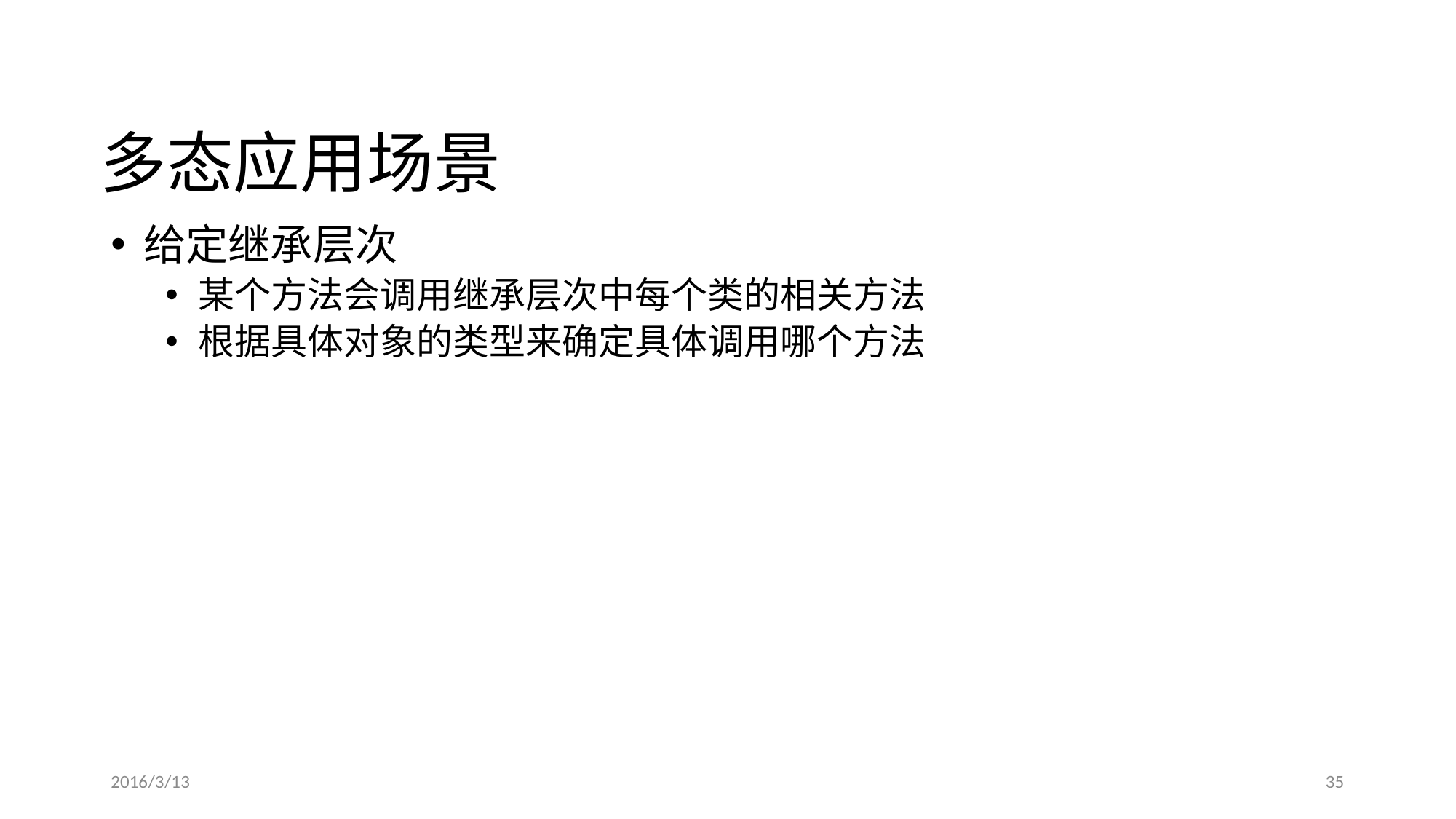

# 多态应用场景
给定继承层次
某个方法会调用继承层次中每个类的相关方法
根据具体对象的类型来确定具体调用哪个方法
2016/3/13
35